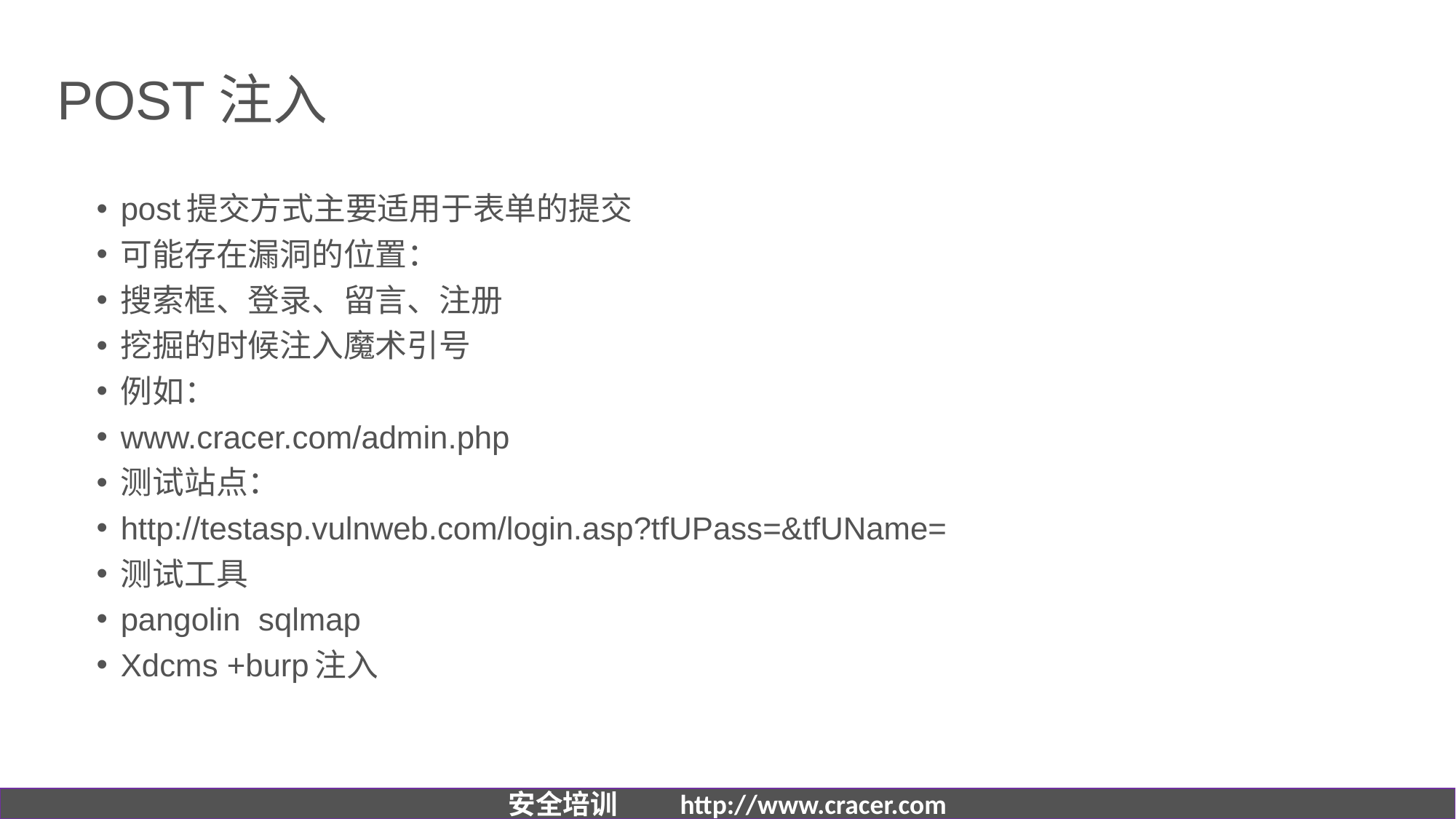

# POST注入
post提交方式主要适用于表单的提交
可能存在漏洞的位置：
搜索框、登录、留言、注册
挖掘的时候注入魔术引号
例如：
www.cracer.com/admin.php
测试站点：
http://testasp.vulnweb.com/login.asp?tfUPass=&tfUName=
测试工具
pangolin  sqlmap
Xdcms +burp注入